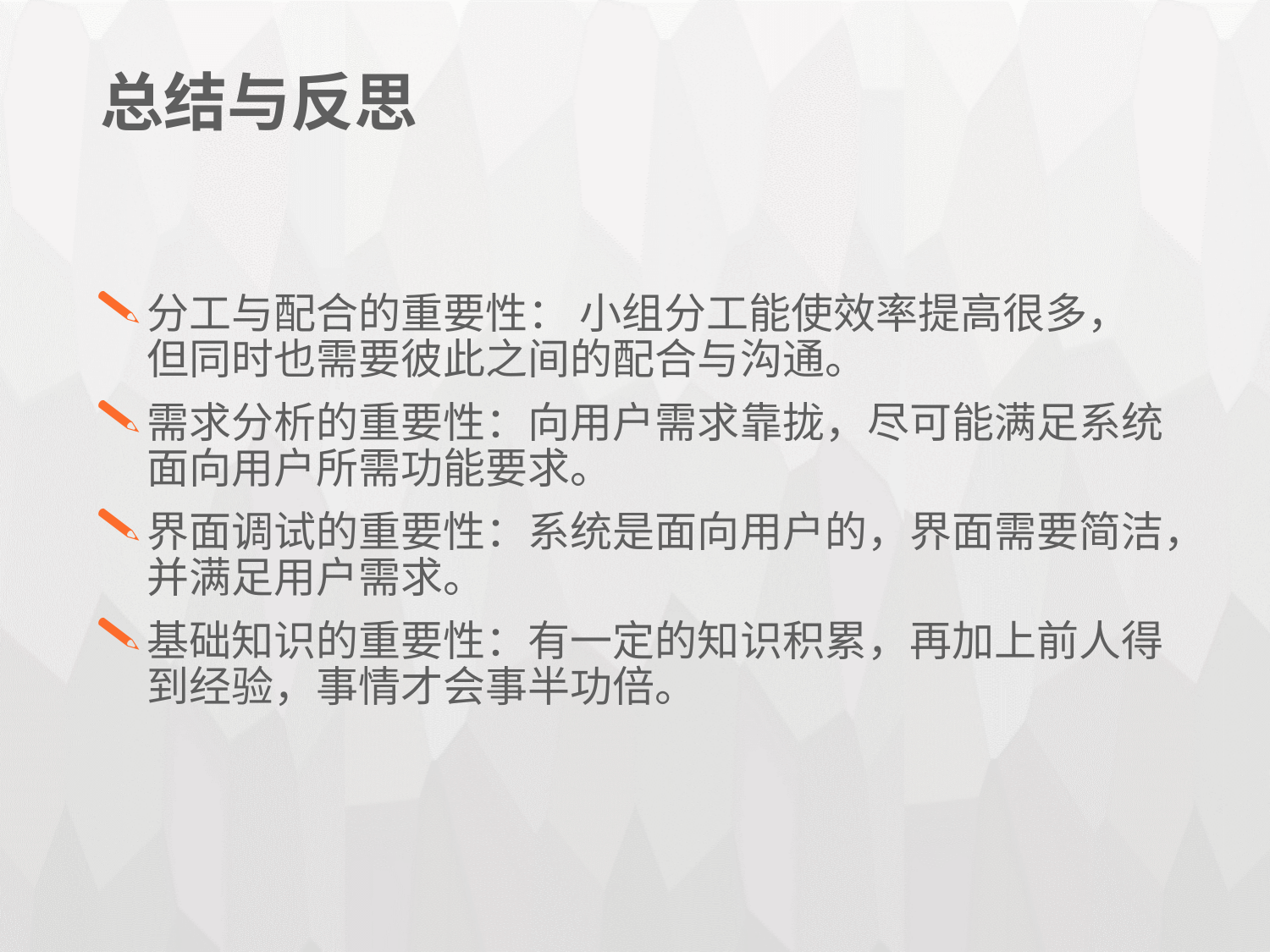

# 总结与反思
分工与配合的重要性： 小组分工能使效率提高很多，但同时也需要彼此之间的配合与沟通。
需求分析的重要性：向用户需求靠拢，尽可能满足系统面向用户所需功能要求。
界面调试的重要性：系统是面向用户的，界面需要简洁，并满足用户需求。
基础知识的重要性：有一定的知识积累，再加上前人得到经验，事情才会事半功倍。